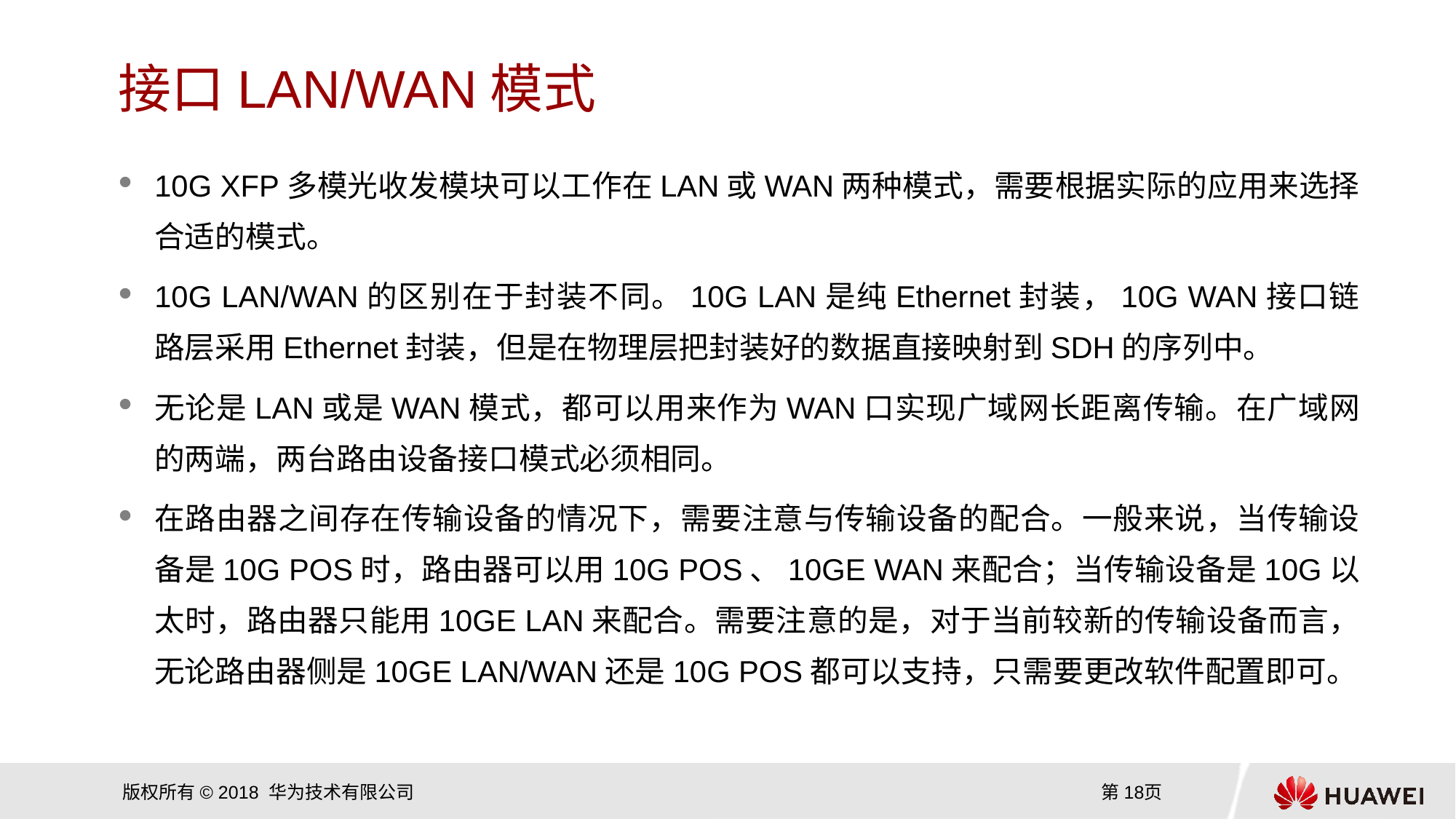

# 接口LAN/WAN模式
10G XFP多模光收发模块可以工作在LAN或WAN两种模式，需要根据实际的应用来选择合适的模式。
10G LAN/WAN的区别在于封装不同。10G LAN是纯Ethernet封装，10G WAN接口链路层采用Ethernet封装，但是在物理层把封装好的数据直接映射到SDH的序列中。
无论是LAN或是WAN模式，都可以用来作为WAN口实现广域网长距离传输。在广域网的两端，两台路由设备接口模式必须相同。
在路由器之间存在传输设备的情况下，需要注意与传输设备的配合。一般来说，当传输设备是10G POS时，路由器可以用10G POS、10GE WAN来配合；当传输设备是10G以太时，路由器只能用10GE LAN来配合。需要注意的是，对于当前较新的传输设备而言，无论路由器侧是10GE LAN/WAN还是10G POS都可以支持，只需要更改软件配置即可。